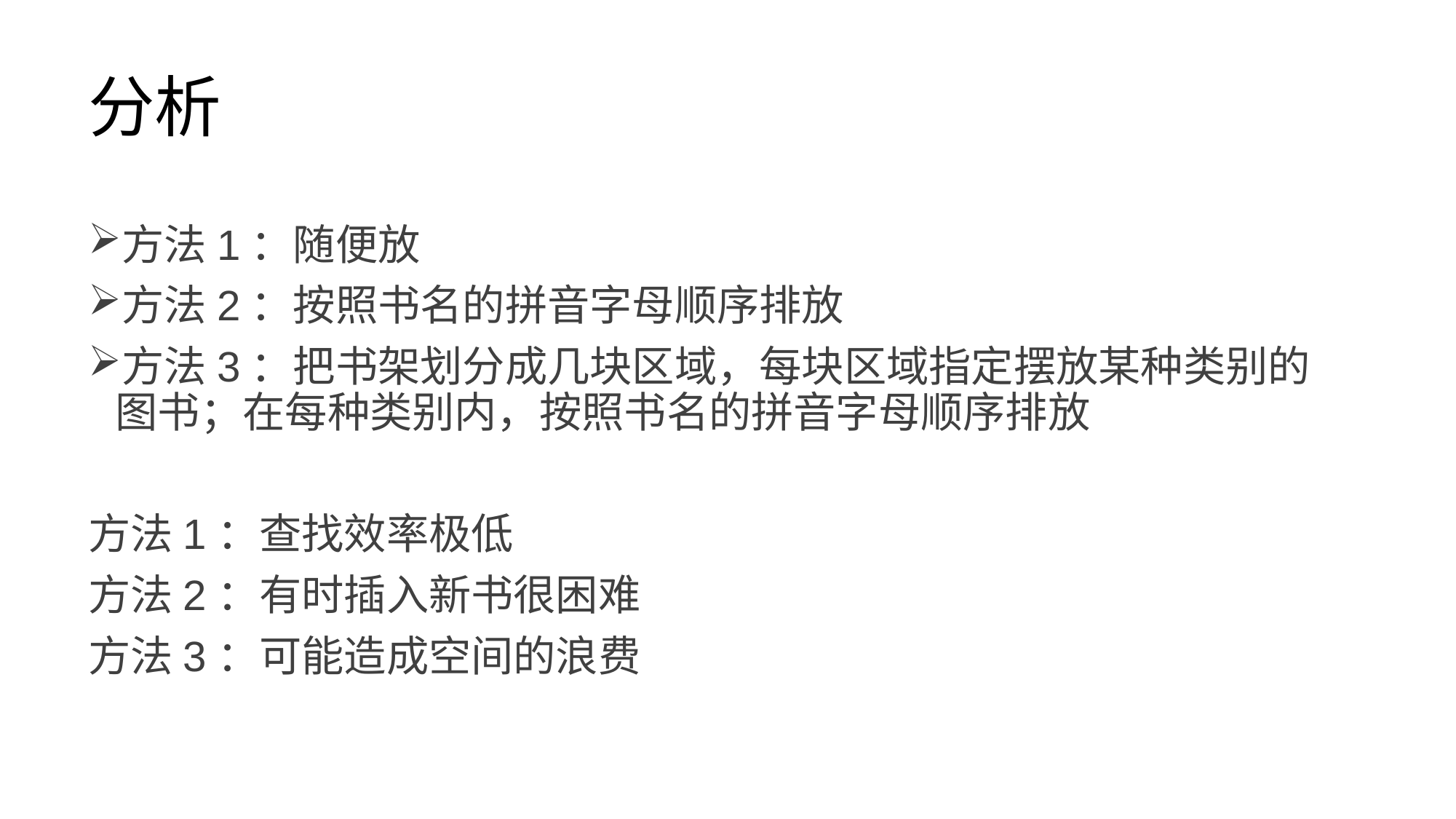

# 分析
方法1：随便放
方法2：按照书名的拼音字母顺序排放
方法3：把书架划分成几块区域，每块区域指定摆放某种类别的图书；在每种类别内，按照书名的拼音字母顺序排放

方法1：查找效率极低
方法2：有时插入新书很困难
方法3：可能造成空间的浪费